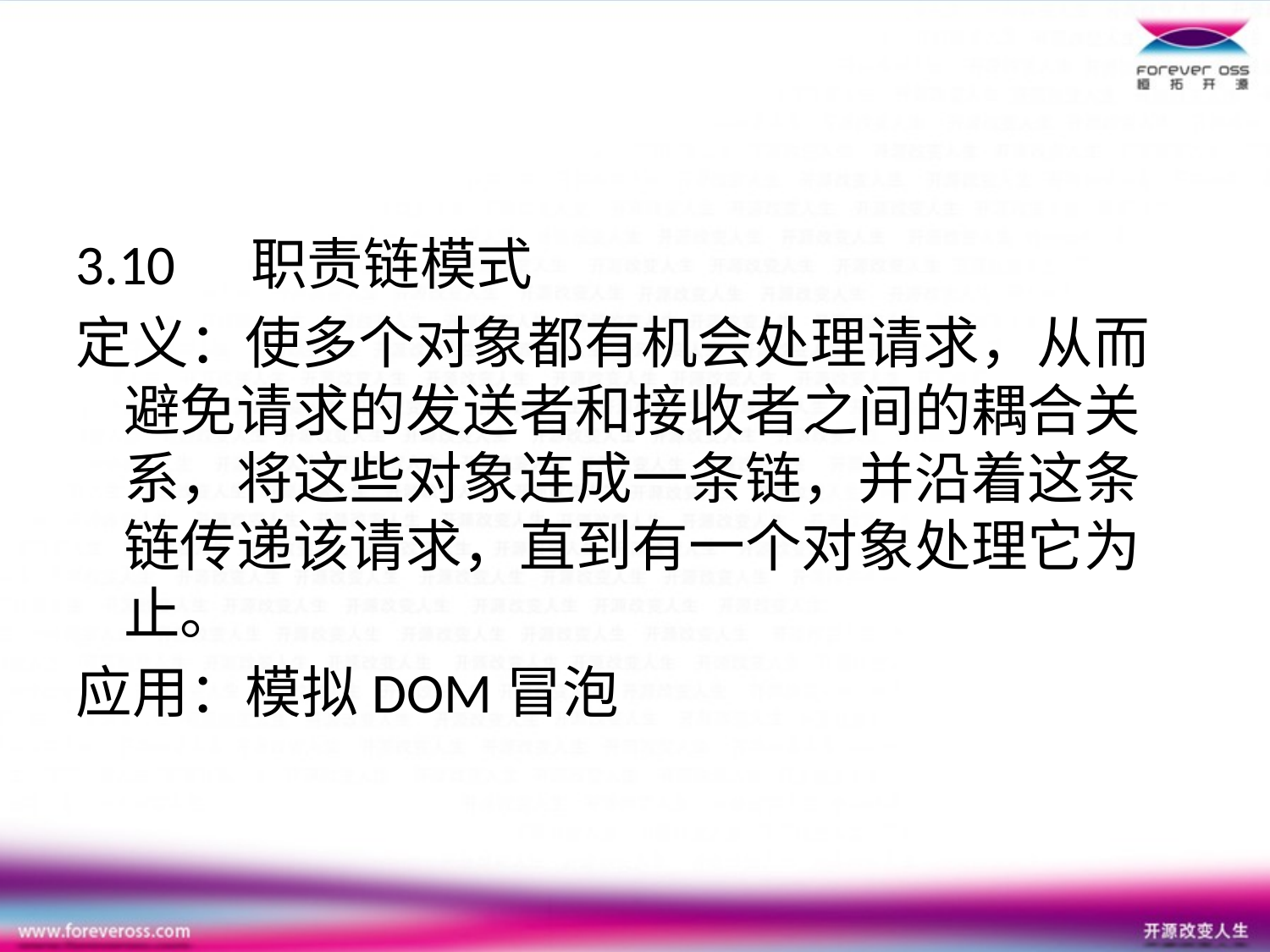

#
3.10	职责链模式
定义：使多个对象都有机会处理请求，从而避免请求的发送者和接收者之间的耦合关系，将这些对象连成一条链，并沿着这条链传递该请求，直到有一个对象处理它为止。
应用：模拟DOM冒泡